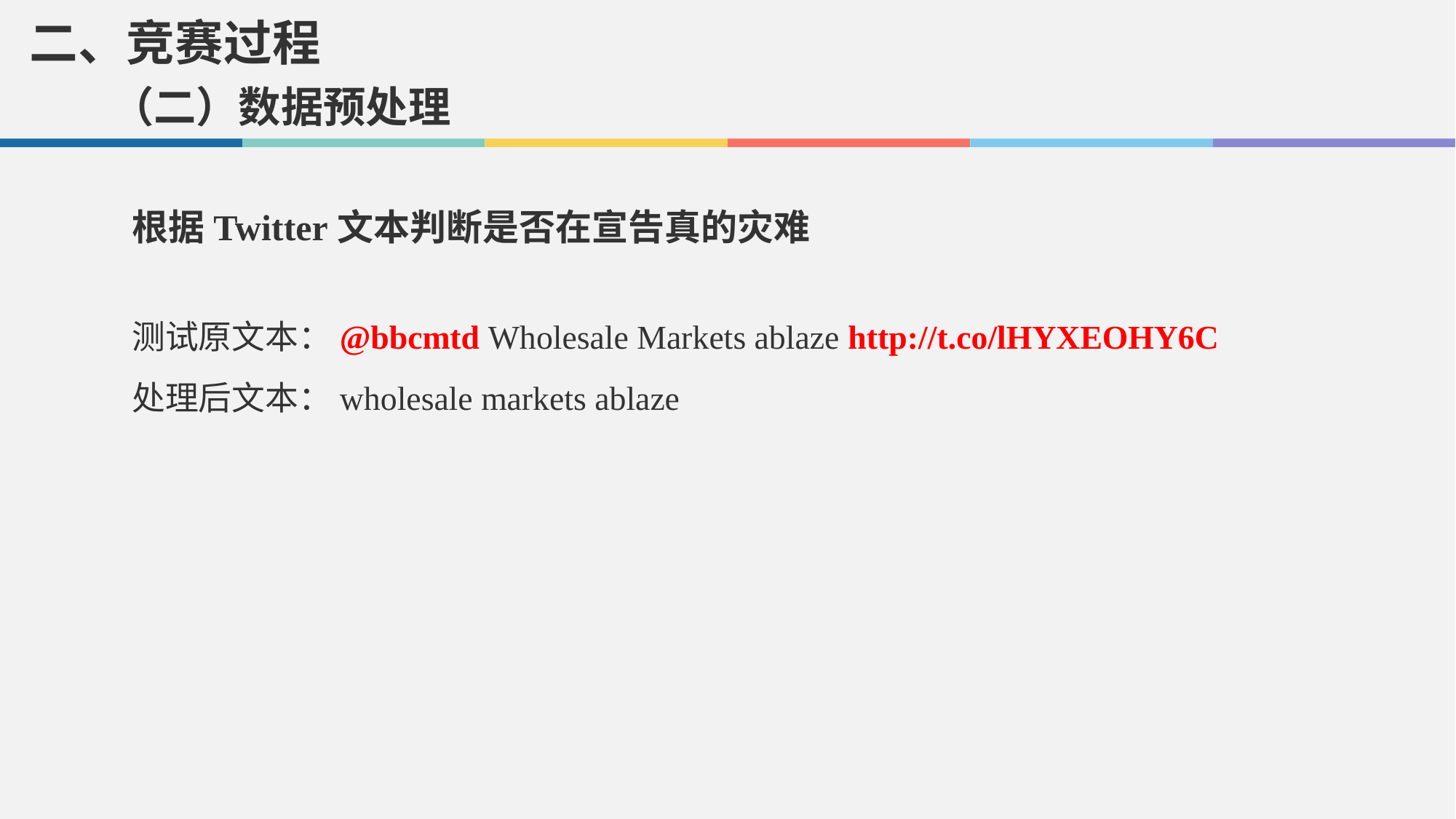

二、竞赛过程
（二）数据预处理

根据Twitter文本判断是否在宣告真的灾难
测试原文本：@bbcmtd Wholesale Markets ablaze http://t.co/lHYXEOHY6C
处理后文本：wholesale markets ablaze